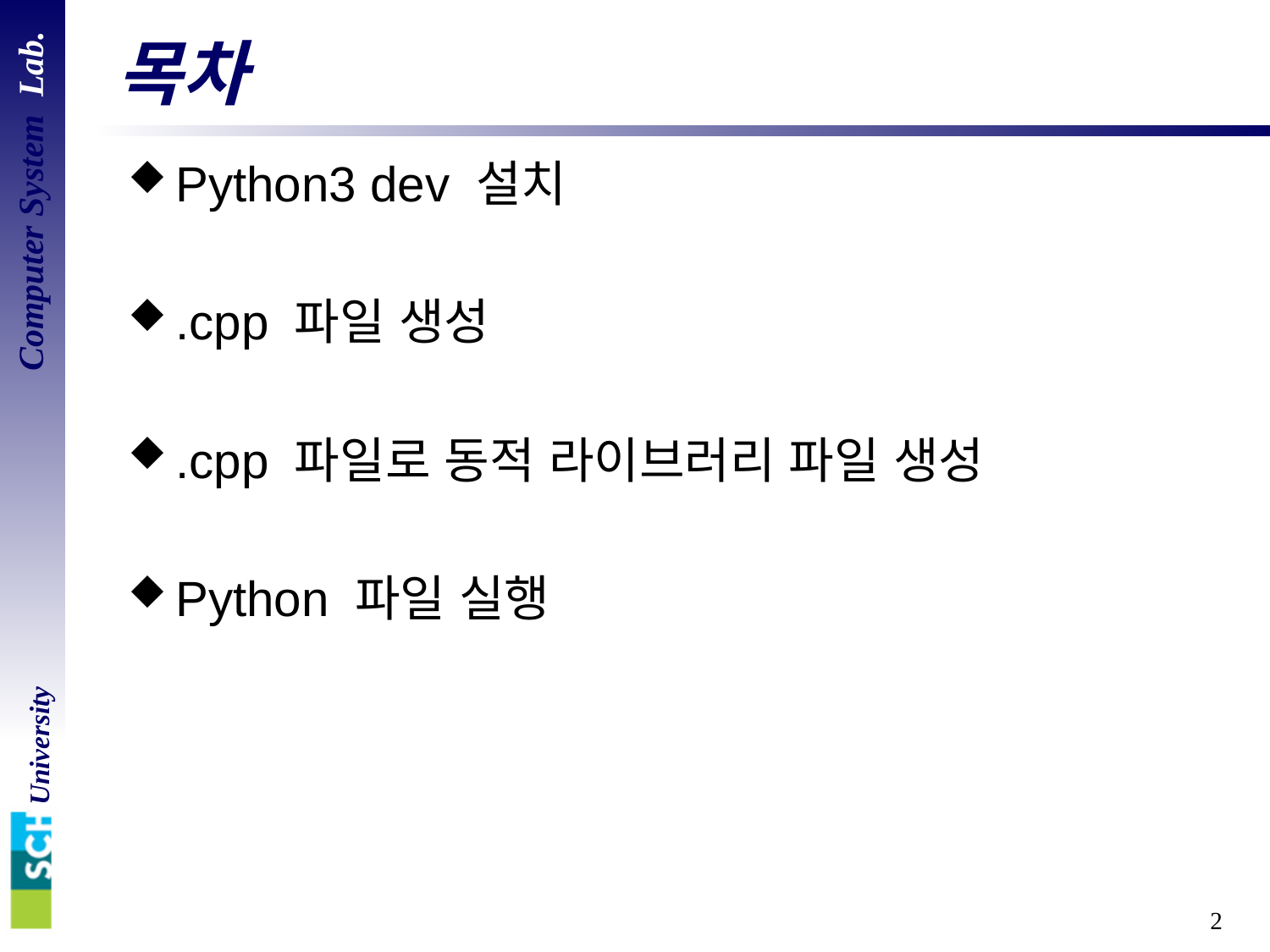

# 목차
Python3 dev 설치

.cpp 파일 생성

.cpp 파일로 동적 라이브러리 파일 생성

Python 파일 실행